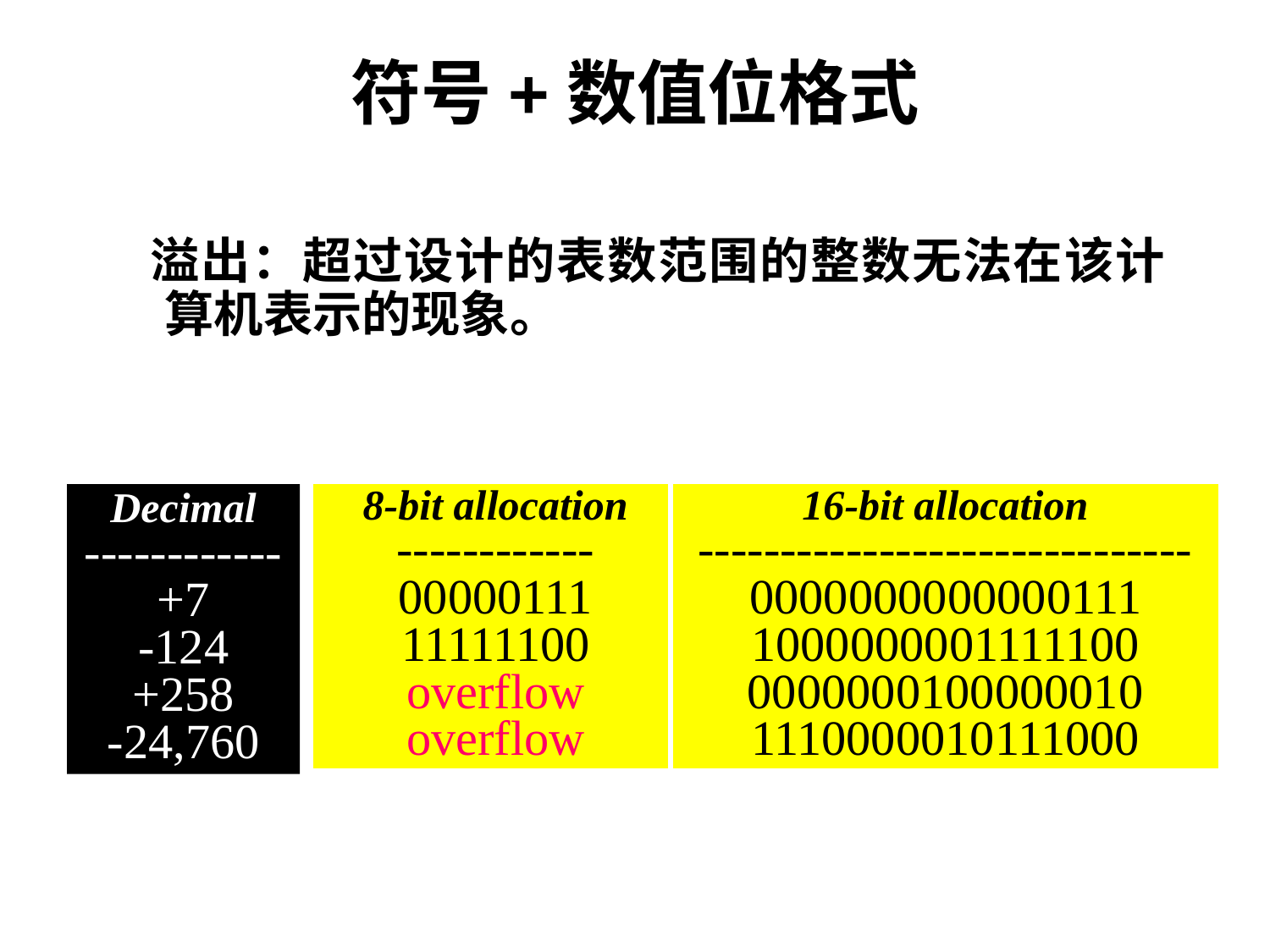

# 符号+数值位格式

  溢出：超过设计的表数范围的整数无法在该计算机表示的现象。
8-bit allocation
------------
00000111
11111100
overflow
overflow
16-bit allocation
------------------------------
0000000000000111
1000000001111100
0000000100000010
1110000010111000
Decimal
------------
+7
-124
+258
-24,760